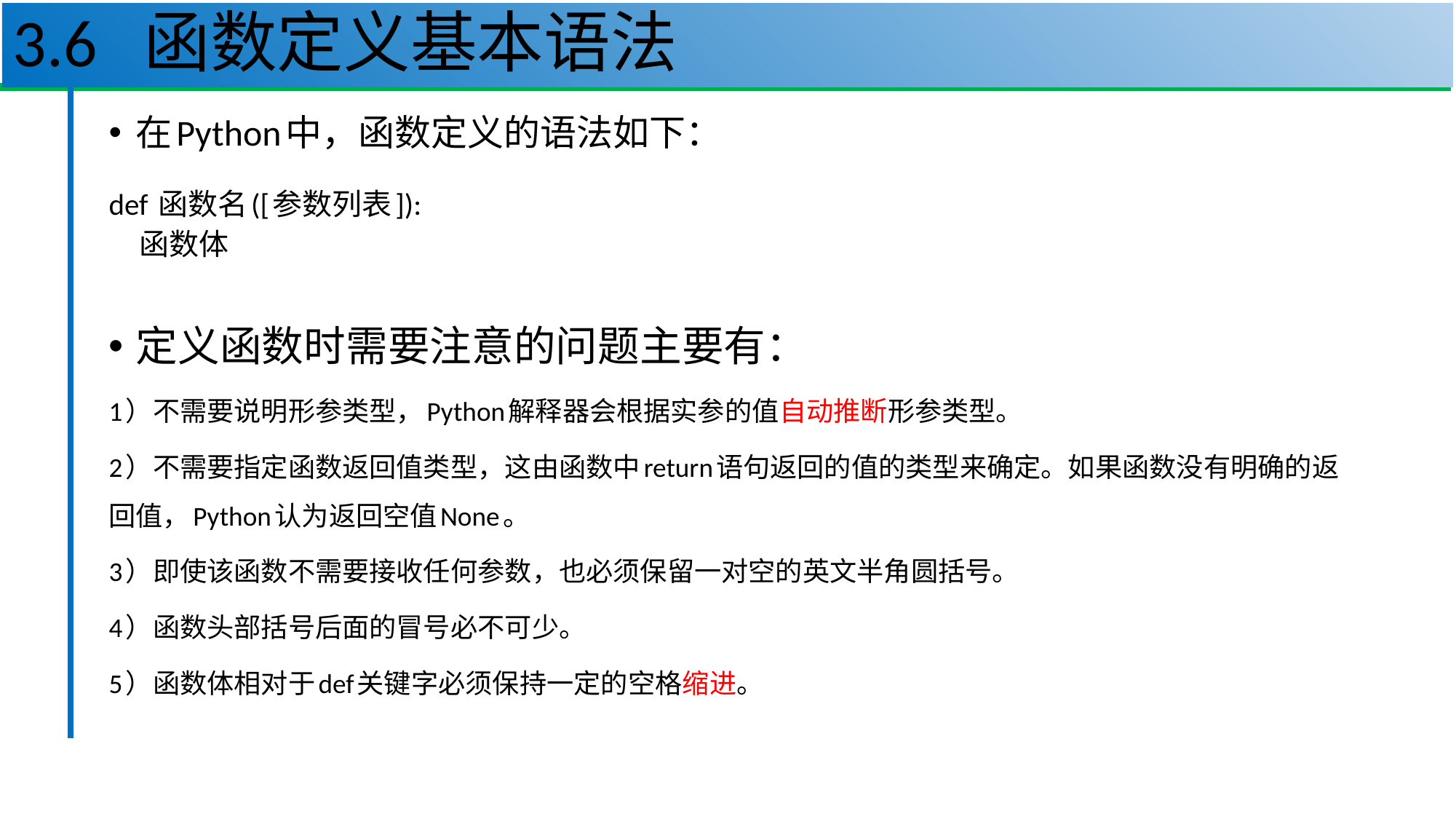

# 3.6  函数定义基本语法
7
在Python中，函数定义的语法如下：

def 函数名([参数列表]):
    函数体

定义函数时需要注意的问题主要有：
1）不需要说明形参类型，Python解释器会根据实参的值自动推断形参类型。
2）不需要指定函数返回值类型，这由函数中return语句返回的值的类型来确定。如果函数没有明确的返回值，Python认为返回空值None。
3）即使该函数不需要接收任何参数，也必须保留一对空的英文半角圆括号。
4）函数头部括号后面的冒号必不可少。
5）函数体相对于def关键字必须保持一定的空格缩进。